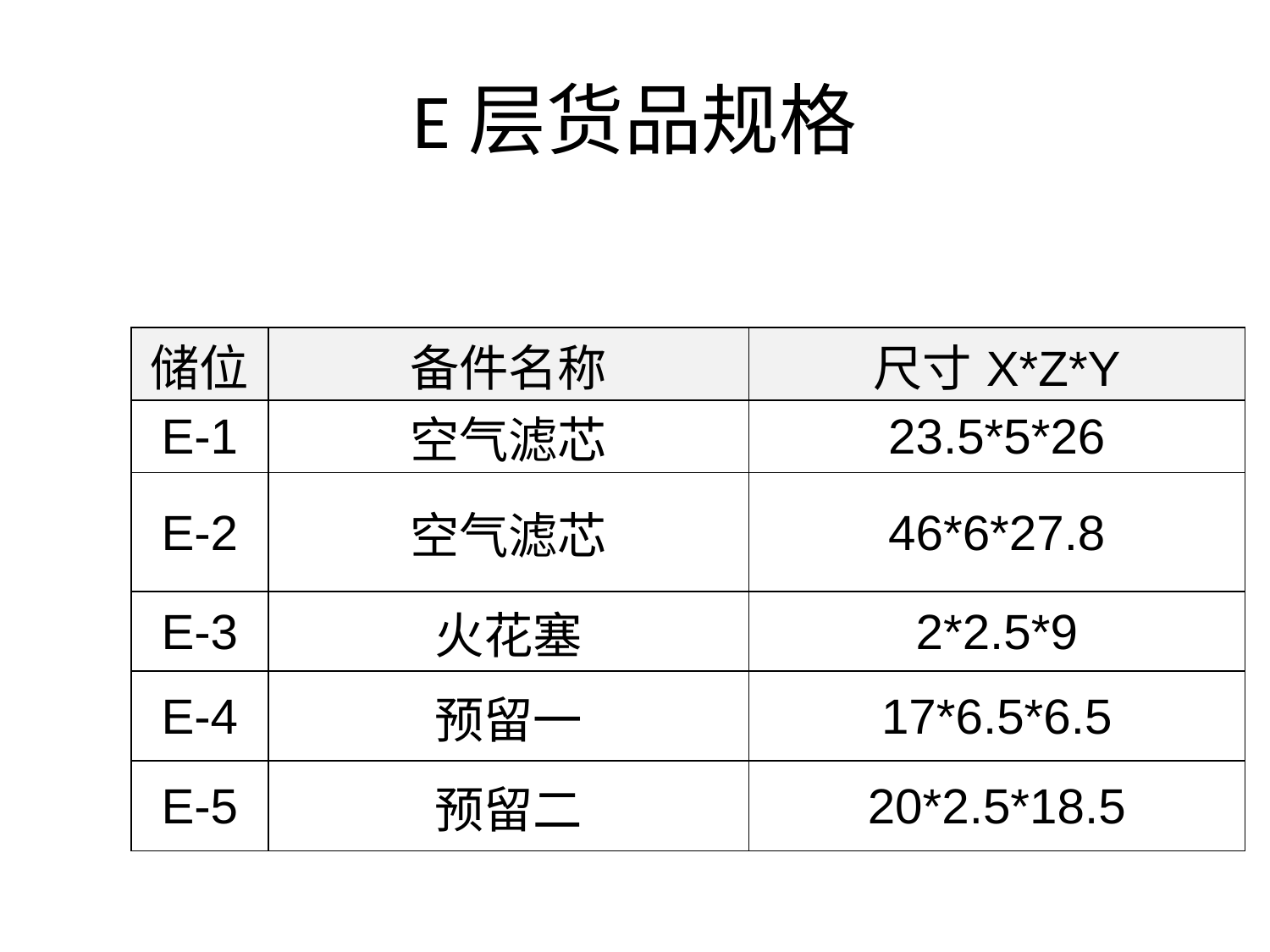

# E层货品规格
| 储位 | 备件名称 | 尺寸X\*Z\*Y |
| --- | --- | --- |
| E-1 | 空气滤芯 | 23.5\*5\*26 |
| E-2 | 空气滤芯 | 46\*6\*27.8 |
| E-3 | 火花塞 | 2\*2.5\*9 |
| E-4 | 预留一 | 17\*6.5\*6.5 |
| E-5 | 预留二 | 20\*2.5\*18.5 |